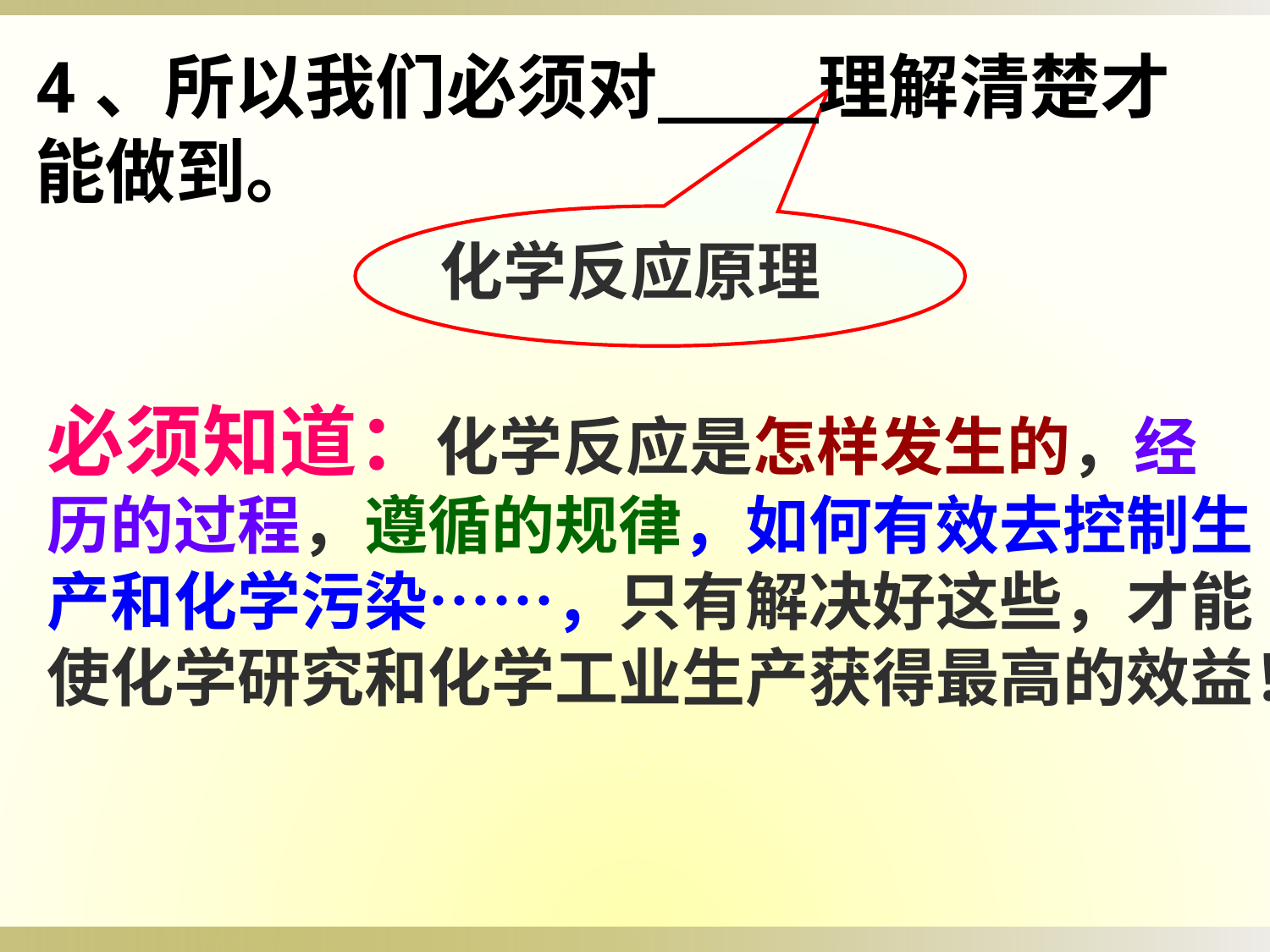

4、所以我们必须对          理解清楚才能做到。

化学反应原理
必须知道：化学反应是怎样发生的，经历的过程，遵循的规律，如何有效去控制生产和化学污染……，只有解决好这些，才能使化学研究和化学工业生产获得最高的效益！